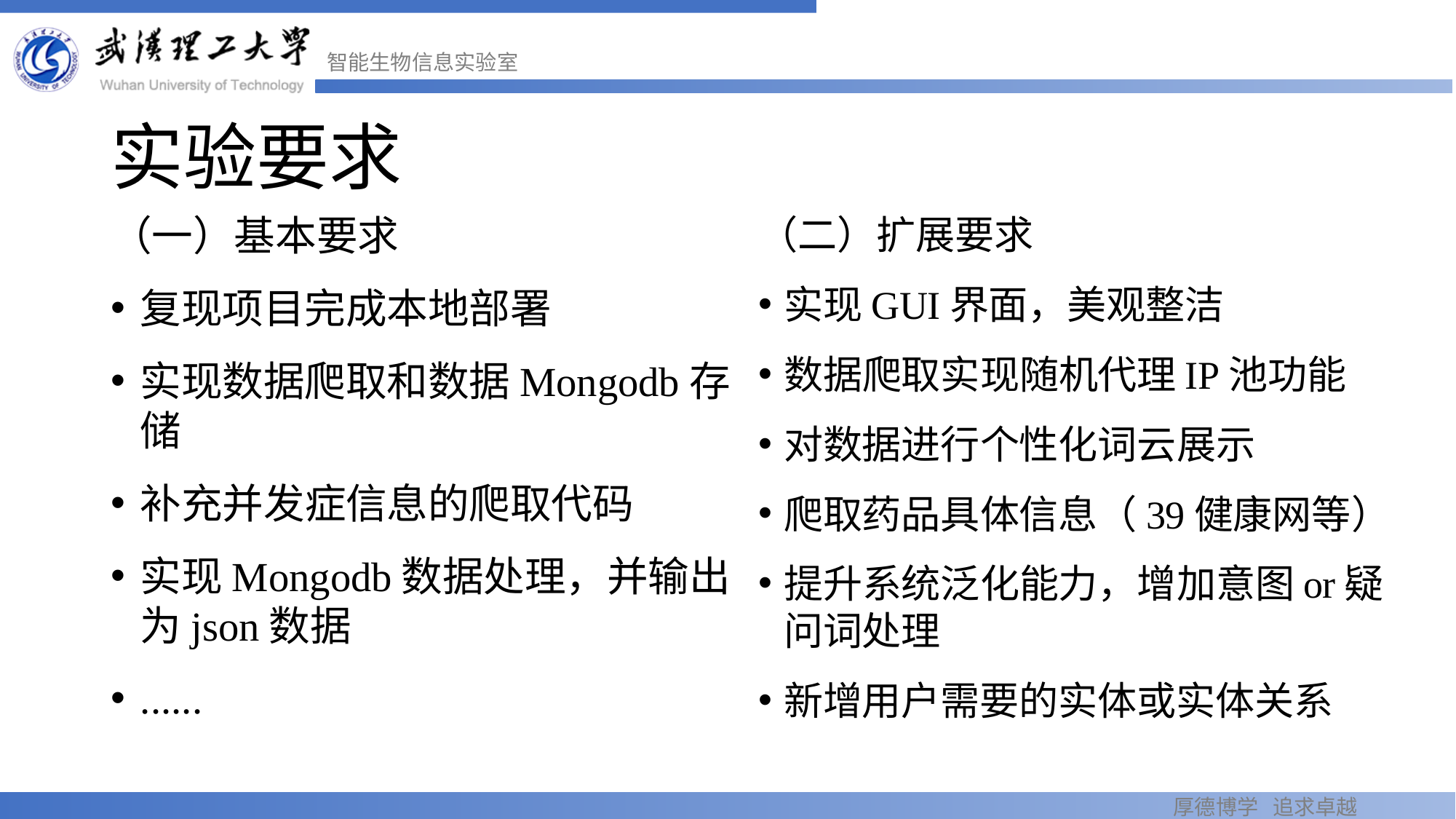

# 实验要求
（一）基本要求
复现项目完成本地部署
实现数据爬取和数据Mongodb存储
补充并发症信息的爬取代码
实现Mongodb数据处理，并输出为json数据
......
（二）扩展要求
实现GUI界面，美观整洁
数据爬取实现随机代理IP池功能
对数据进行个性化词云展示
爬取药品具体信息（39健康网等）
提升系统泛化能力，增加意图or疑问词处理
新增用户需要的实体或实体关系